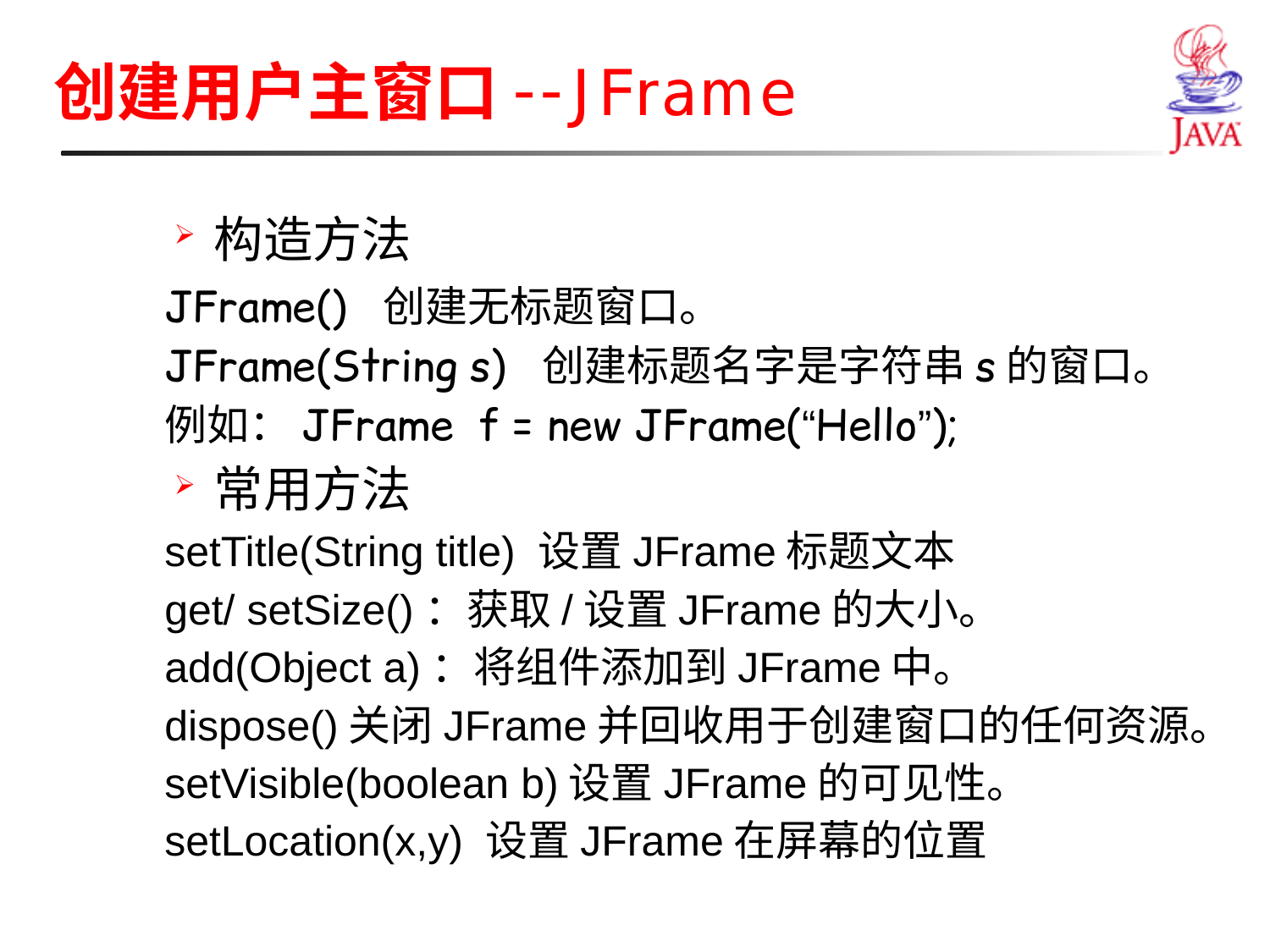

创建用户主窗口--JFrame

构造方法
JFrame()  创建无标题窗口。
JFrame(String s)  创建标题名字是字符串s的窗口。
例如：JFrame  f = new JFrame(“Hello”);
常用方法
setTitle(String title) 设置JFrame标题文本
get/ setSize()：获取/设置JFrame的大小。
add(Object a)：将组件添加到JFrame中。
dispose()关闭JFrame并回收用于创建窗口的任何资源。
setVisible(boolean b)设置JFrame的可见性。
setLocation(x,y) 设置JFrame在屏幕的位置